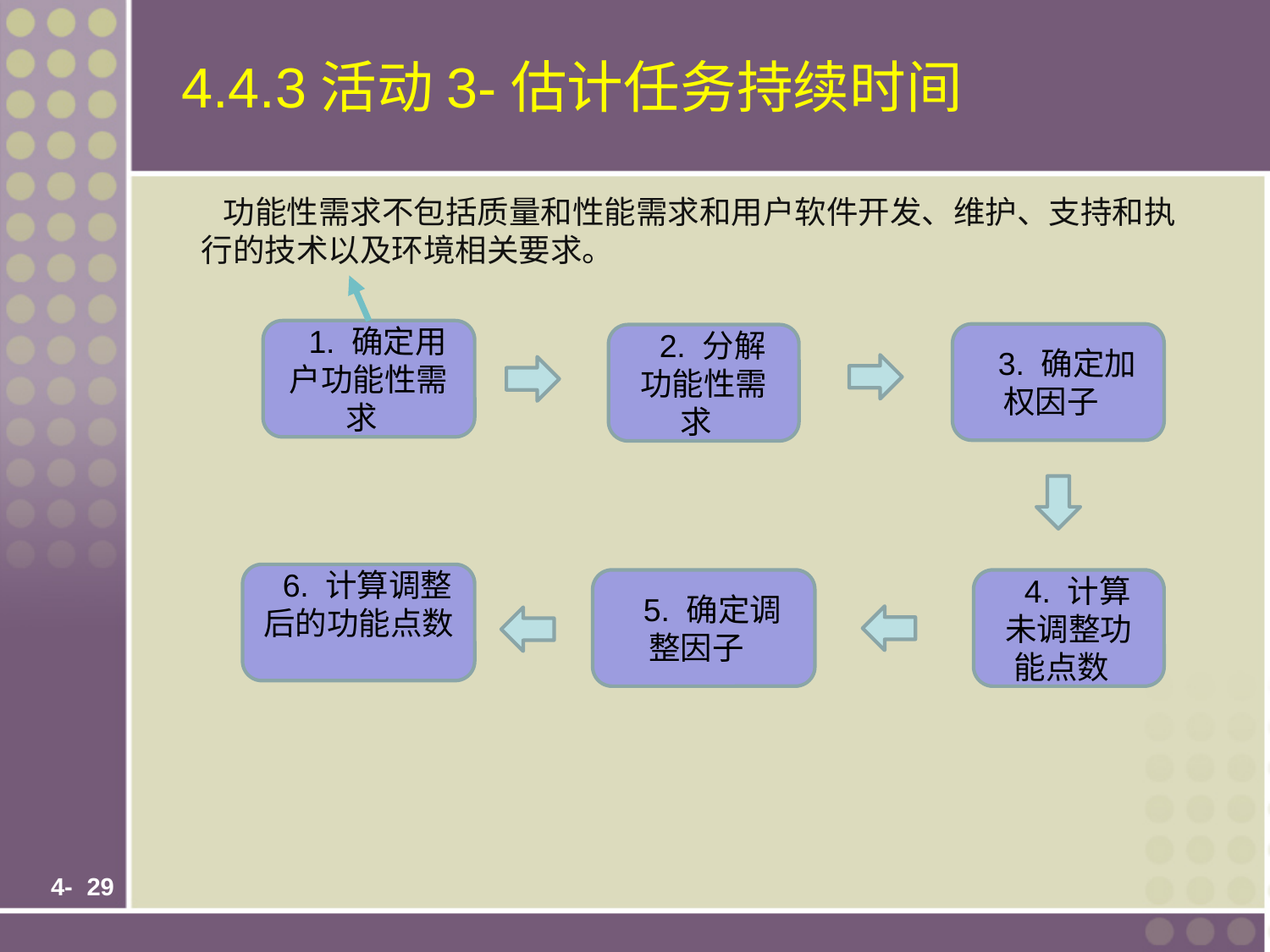

# 4.4.3活动3-估计任务持续时间
  功能性需求不包括质量和性能需求和用户软件开发、维护、支持和执行的技术以及环境相关要求。
  1. 确定用户功能性需求
  3. 确定加权因子
  2. 分解功能性需求

  6. 计算调整后的功能点数
  5. 确定调整因子
  4. 计算未调整功能点数

  4-  29